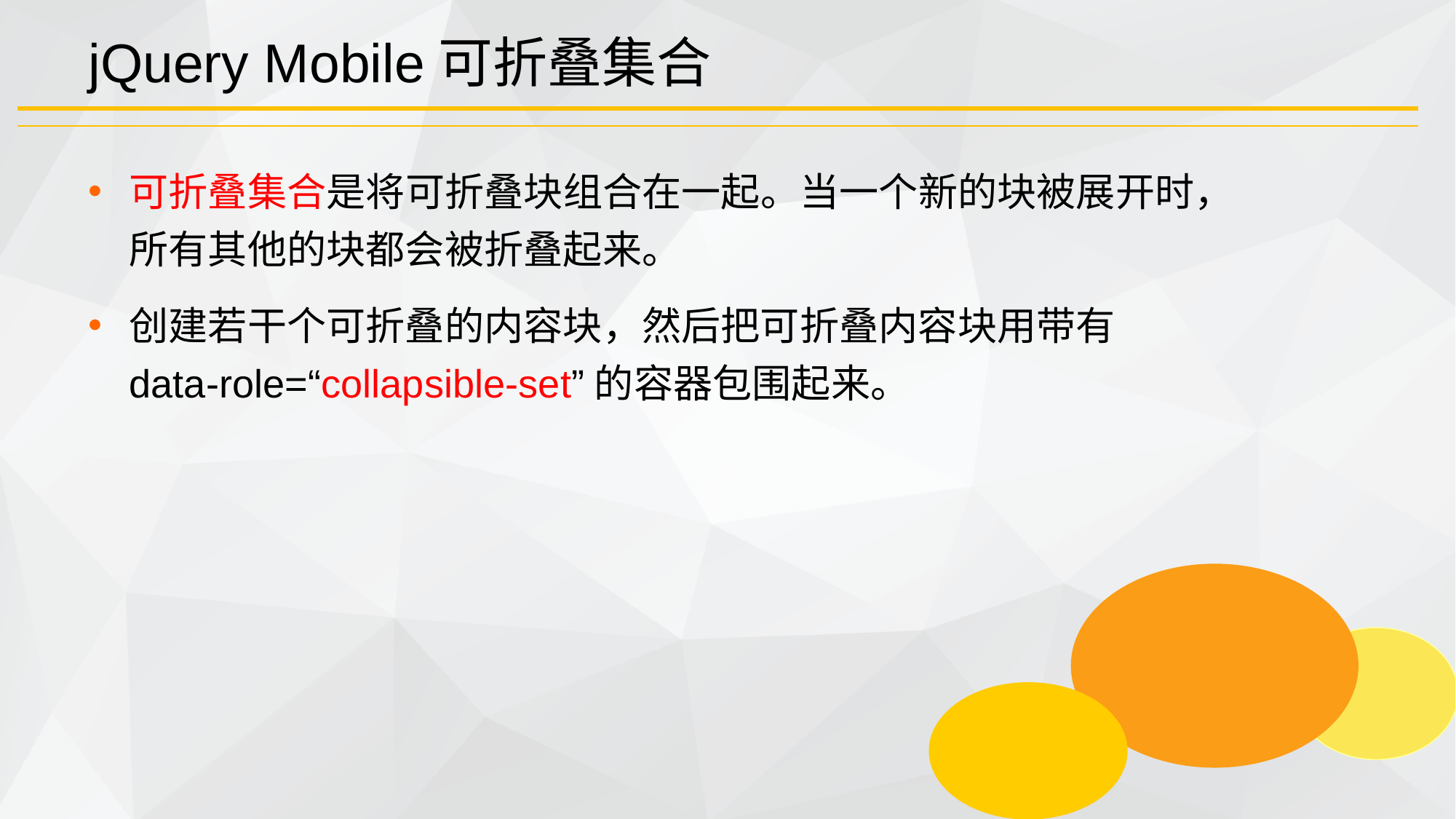

# jQuery Mobile可折叠集合
可折叠集合是将可折叠块组合在一起。当一个新的块被展开时，所有其他的块都会被折叠起来。
创建若干个可折叠的内容块，然后把可折叠内容块用带有 data-role=“collapsible-set”的容器包围起来。